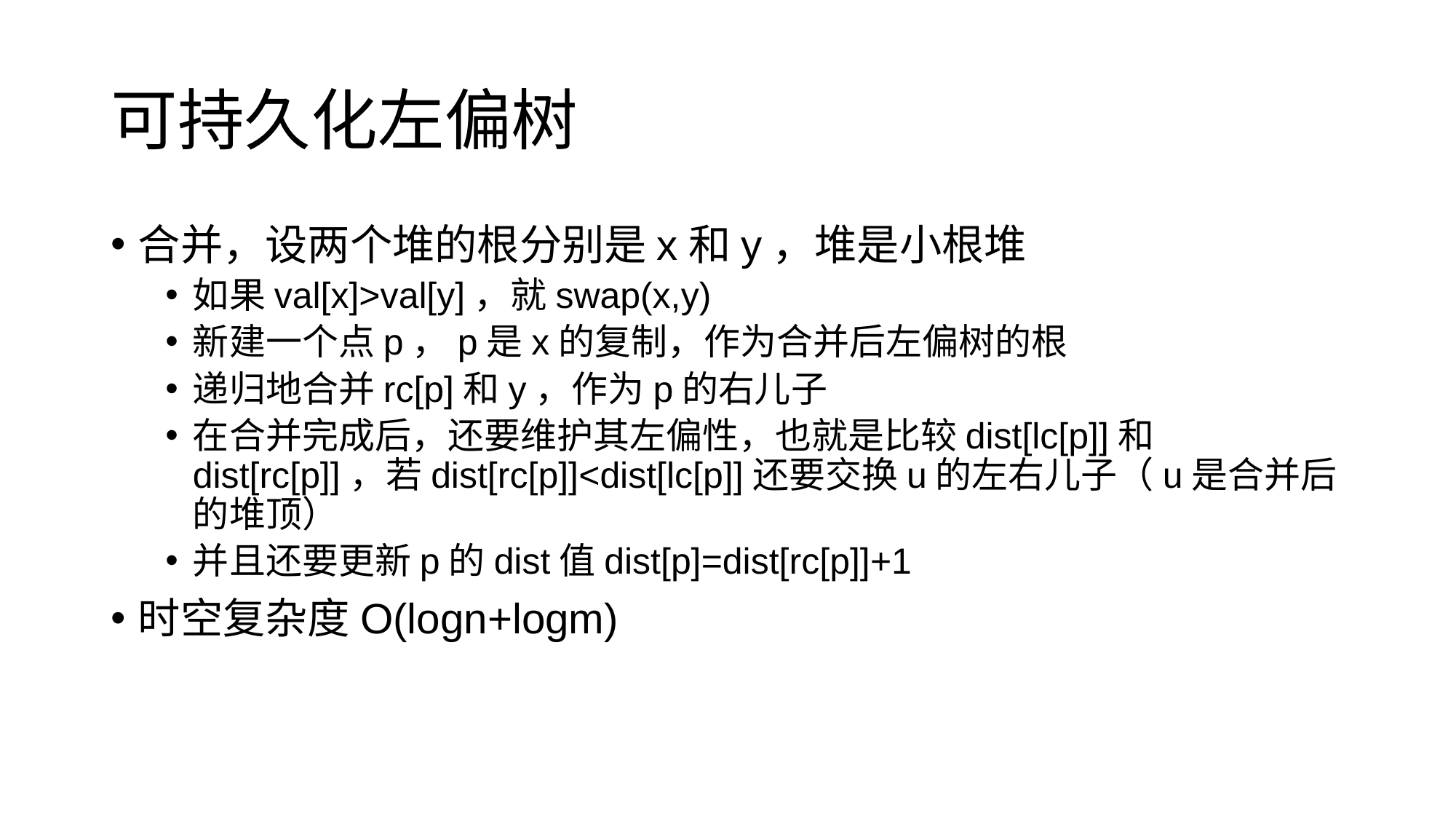

# 可持久化左偏树
合并，设两个堆的根分别是x和y，堆是小根堆
如果val[x]>val[y]，就swap(x,y)
新建一个点p，p是x的复制，作为合并后左偏树的根
递归地合并rc[p]和y，作为p的右儿子
在合并完成后，还要维护其左偏性，也就是比较dist[lc[p]]和dist[rc[p]]，若dist[rc[p]]<dist[lc[p]]还要交换u的左右儿子（u是合并后的堆顶）
并且还要更新p的dist值dist[p]=dist[rc[p]]+1
时空复杂度O(logn+logm)